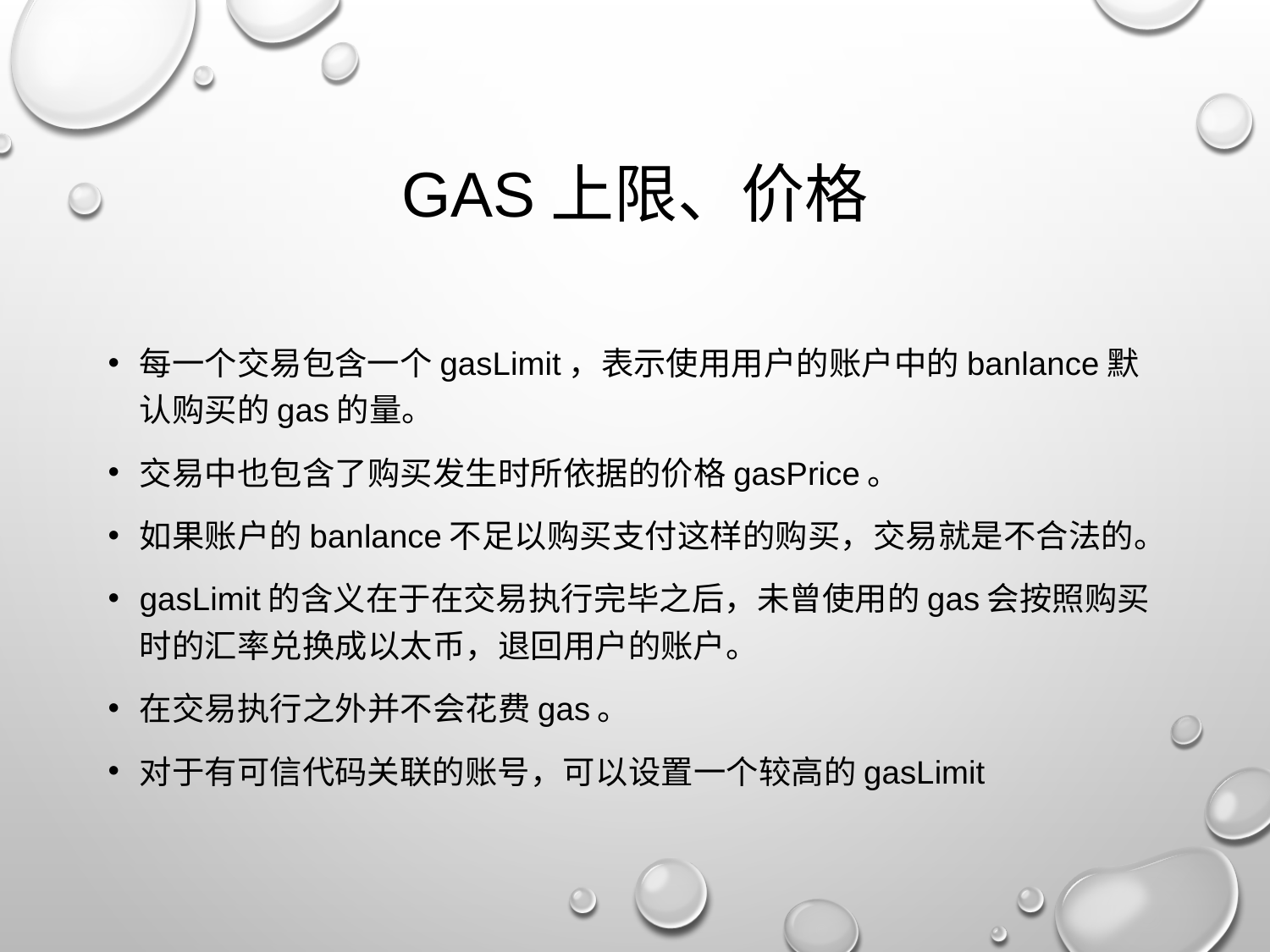

# gas上限、价格
每一个交易包含一个gasLimit，表示使用用户的账户中的banlance默认购买的gas的量。
交易中也包含了购买发生时所依据的价格gasPrice。
如果账户的banlance不足以购买支付这样的购买，交易就是不合法的。
gasLimit的含义在于在交易执行完毕之后，未曾使用的gas会按照购买时的汇率兑换成以太币，退回用户的账户。
在交易执行之外并不会花费gas。
对于有可信代码关联的账号，可以设置一个较高的gasLimit